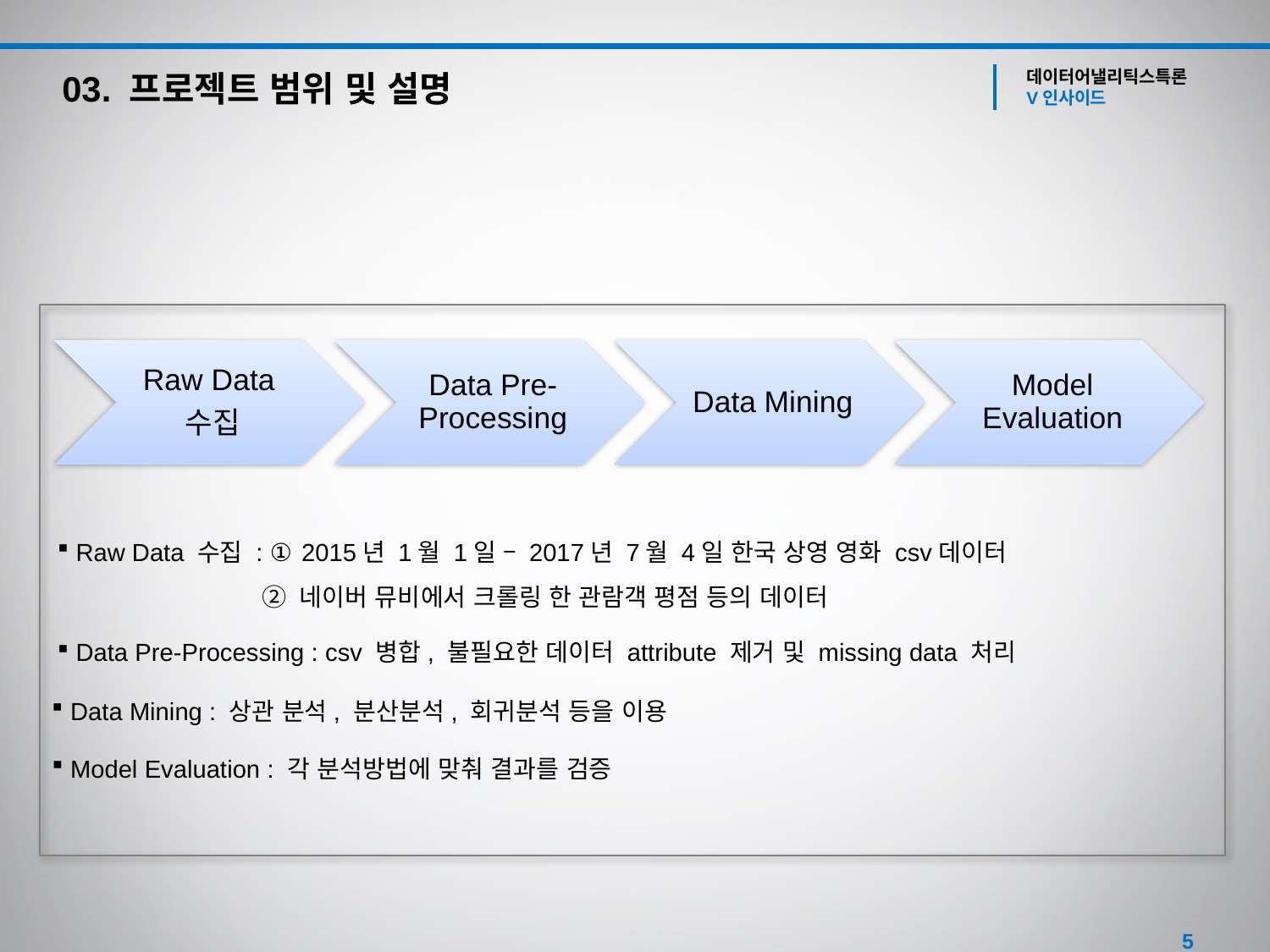

데이터어낼리틱스특론
V인사이드

03. 프로젝트 범위 및 설명

Raw Data
수집
Data Pre-Processing
Data Mining
Model Evaluation
 Raw Data 수집 : ① 2015년 1월 1일 – 2017년 7월 4일 한국 상영 영화 csv데이터
  ② 네이버 뮤비에서 크롤링 한 관람객 평점 등의 데이터
 Data Pre-Processing : csv 병합, 불필요한 데이터 attribute 제거 및 missing data 처리
 Data Mining : 상관 분석, 분산분석, 회귀분석 등을 이용
 Model Evaluation : 각 분석방법에 맞춰 결과를 검증
5